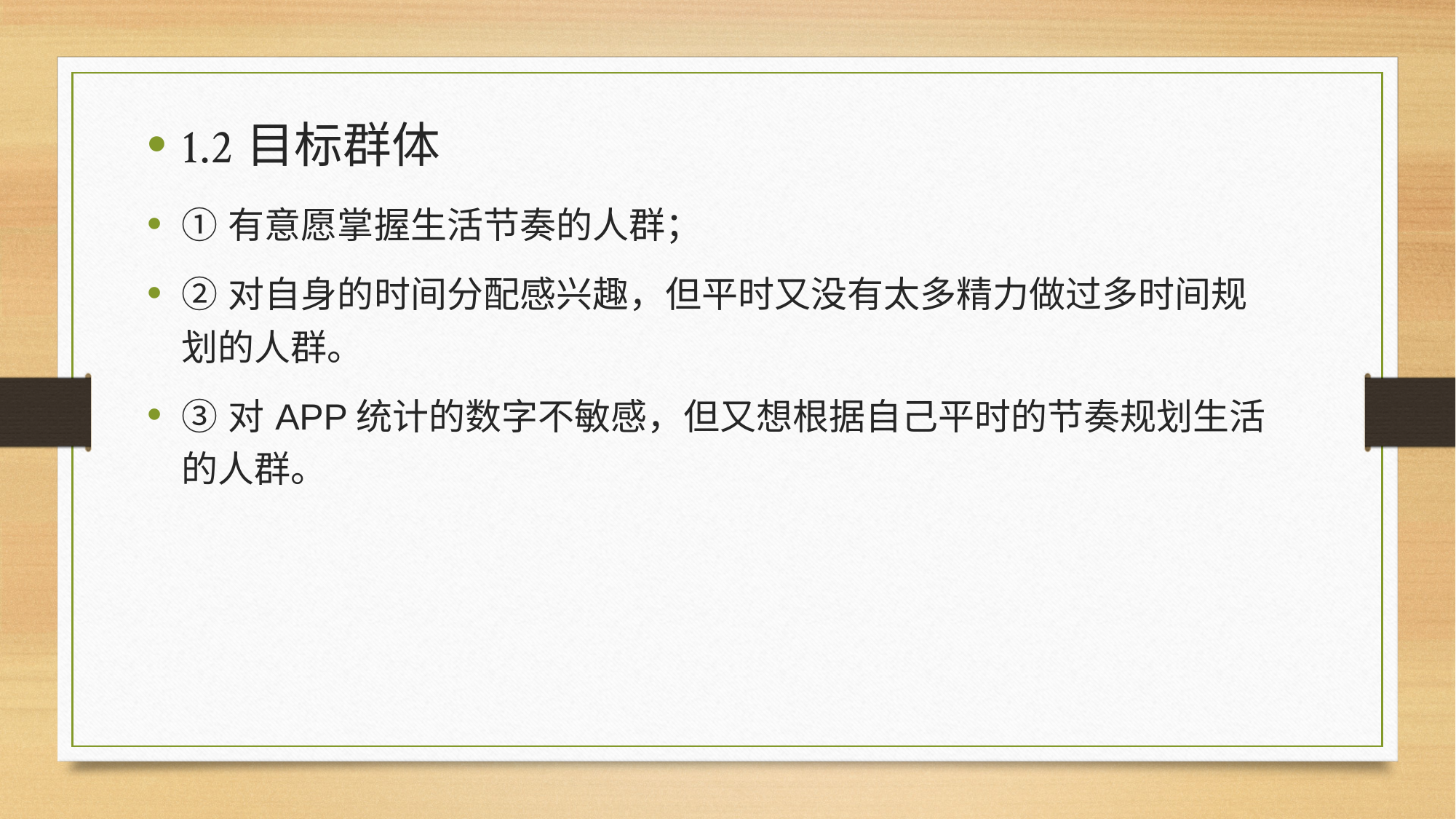

1.2目标群体
①有意愿掌握生活节奏的人群；
②对自身的时间分配感兴趣，但平时又没有太多精力做过多时间规划的人群。
③对APP统计的数字不敏感，但又想根据自己平时的节奏规划生活的人群。